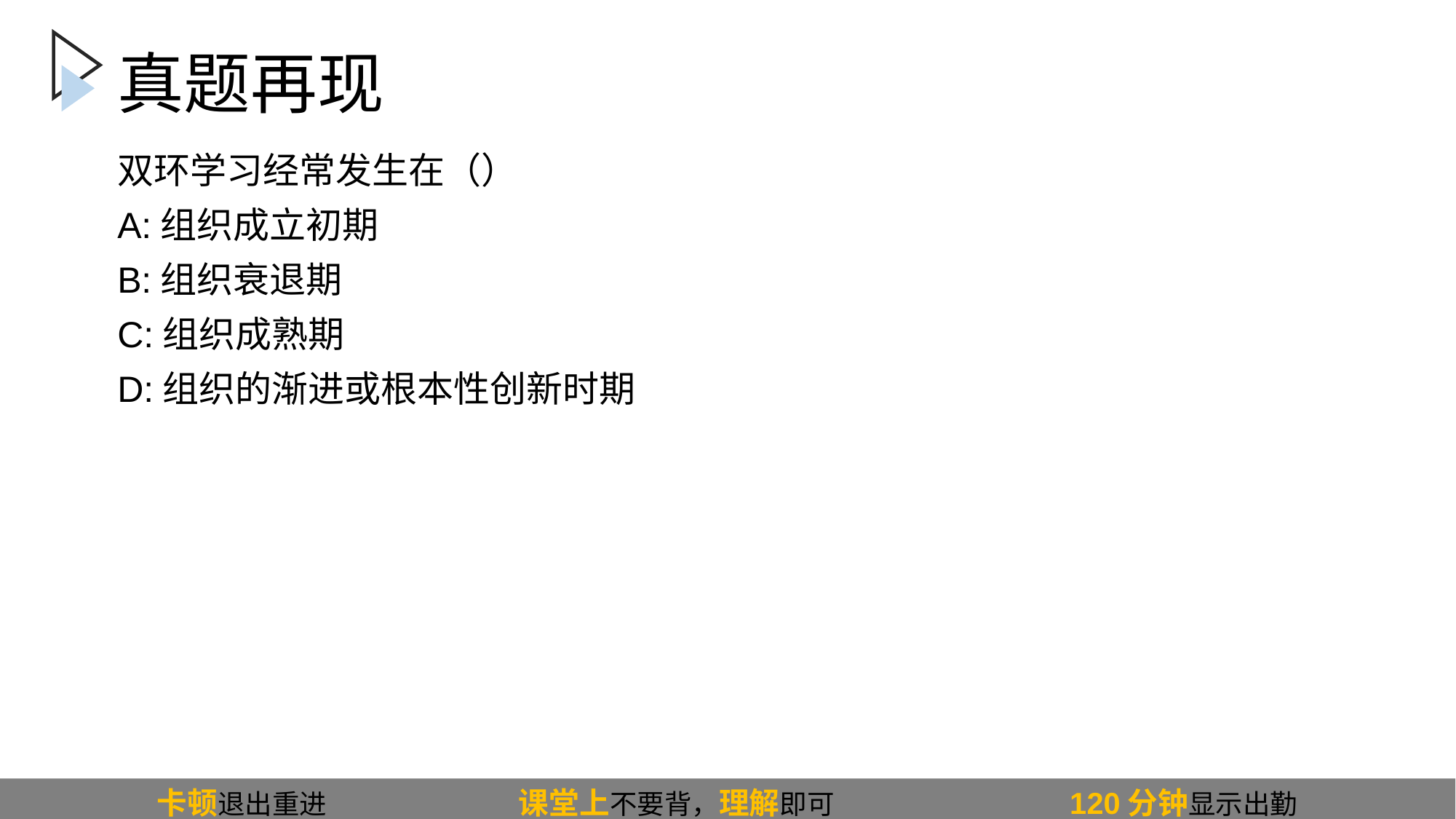

# 真题再现
双环学习经常发生在（）
A:组织成立初期
B:组织衰退期
C:组织成熟期
D:组织的渐进或根本性创新时期